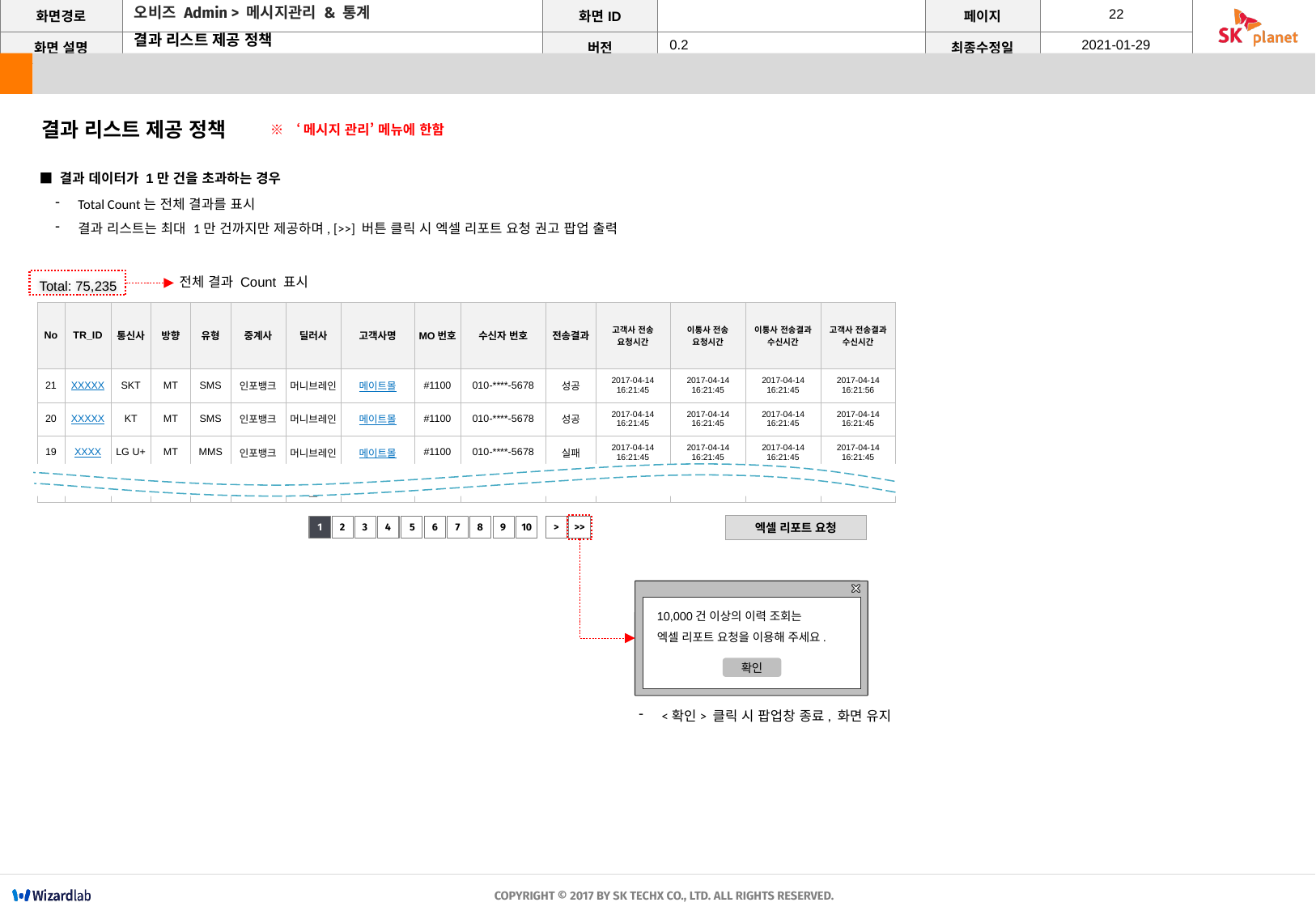

오비즈 Admin > 메시지관리 & 통계
결과 리스트 제공 정책
결과 리스트 제공 정책
※ ‘메시지 관리’ 메뉴에 한함
■ 결과 데이터가 1만 건을 초과하는 경우
Total Count는 전체 결과를 표시
결과 리스트는 최대 1만 건까지만 제공하며, [>>] 버튼 클릭 시 엑셀 리포트 요청 권고 팝업 출력
Total: 75,235
전체 결과 Count 표시

| No | TR\_ID | 통신사 | 방향 | 유형 | 중계사 | 딜러사 | 고객사명 | MO번호 | 수신자 번호 | 전송결과 | 고객사 전송 요청시간 | 이통사 전송 요청시간 | 이통사 전송결과 수신시간 | 고객사 전송결과 수신시간 |
| --- | --- | --- | --- | --- | --- | --- | --- | --- | --- | --- | --- | --- | --- | --- |
| 21 | XXXXX | SKT | MT | SMS | 인포뱅크 | 머니브레인 | 메이트몰 | #1100 | 010-\*\*\*\*-5678 | 성공 | 2017-04-14 16:21:45 | 2017-04-14 16:21:45 | 2017-04-14 16:21:45 | 2017-04-14 16:21:56 |
| 20 | XXXXX | KT | MT | SMS | 인포뱅크 | 머니브레인 | 메이트몰 | #1100 | 010-\*\*\*\*-5678 | 성공 | 2017-04-14 16:21:45 | 2017-04-14 16:21:45 | 2017-04-14 16:21:45 | 2017-04-14 16:21:45 |
| 19 | XXXX | LG U+ | MT | MMS | 인포뱅크 | 머니브레인 | 메이트몰 | #1100 | 010-\*\*\*\*-5678 | 실패 | 2017-04-14 16:21:45 | 2017-04-14 16:21:45 | 2017-04-14 16:21:45 | 2017-04-14 16:21:45 |
|  | XXXX | LG U+ | MT | MMS |  | 미니소프트 | \*\*\*\*\* | #4321 | 010-\*\*\*\*-5678 | 실패 | 2017-04-14 16:21:45 | 2017-04-14 16:21:45 | 2017-04-14 16:21:45 | 2017-04-14 16:21:45 |

1
2
3
4
5
6
7
8
9
10
>
>>

엑셀 리포트 요청

10,000건 이상의 이력 조회는
엑셀 리포트 요청을 이용해 주세요.
확인
<확인> 클릭 시 팝업창 종료, 화면 유지